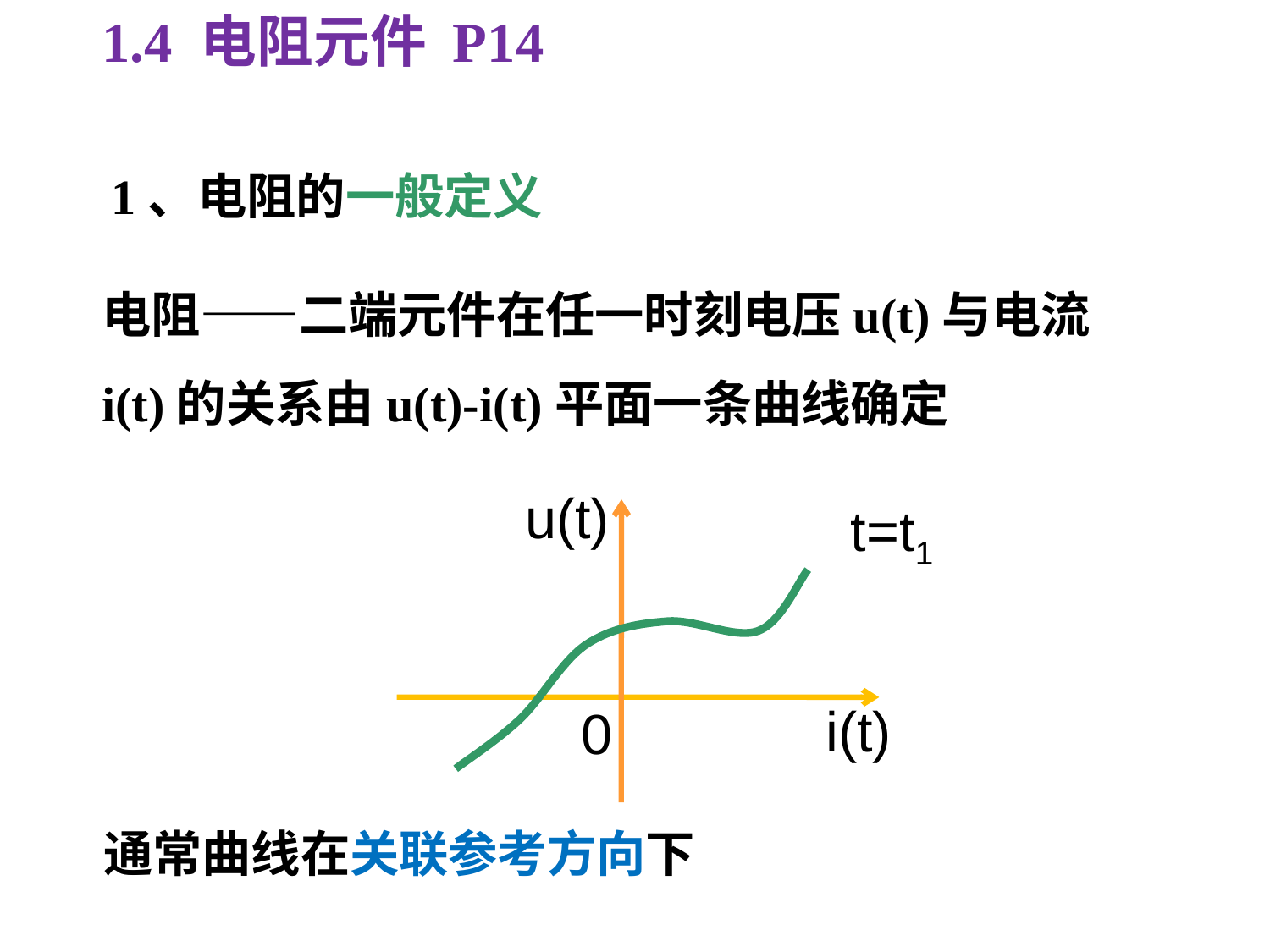

1.4 电阻元件 P14
1、电阻的一般定义
电阻——二端元件在任一时刻电压u(t)与电流i(t)的关系由u(t)-i(t)平面一条曲线确定
u(t)
t=t1

i(t)
0

通常曲线在关联参考方向下